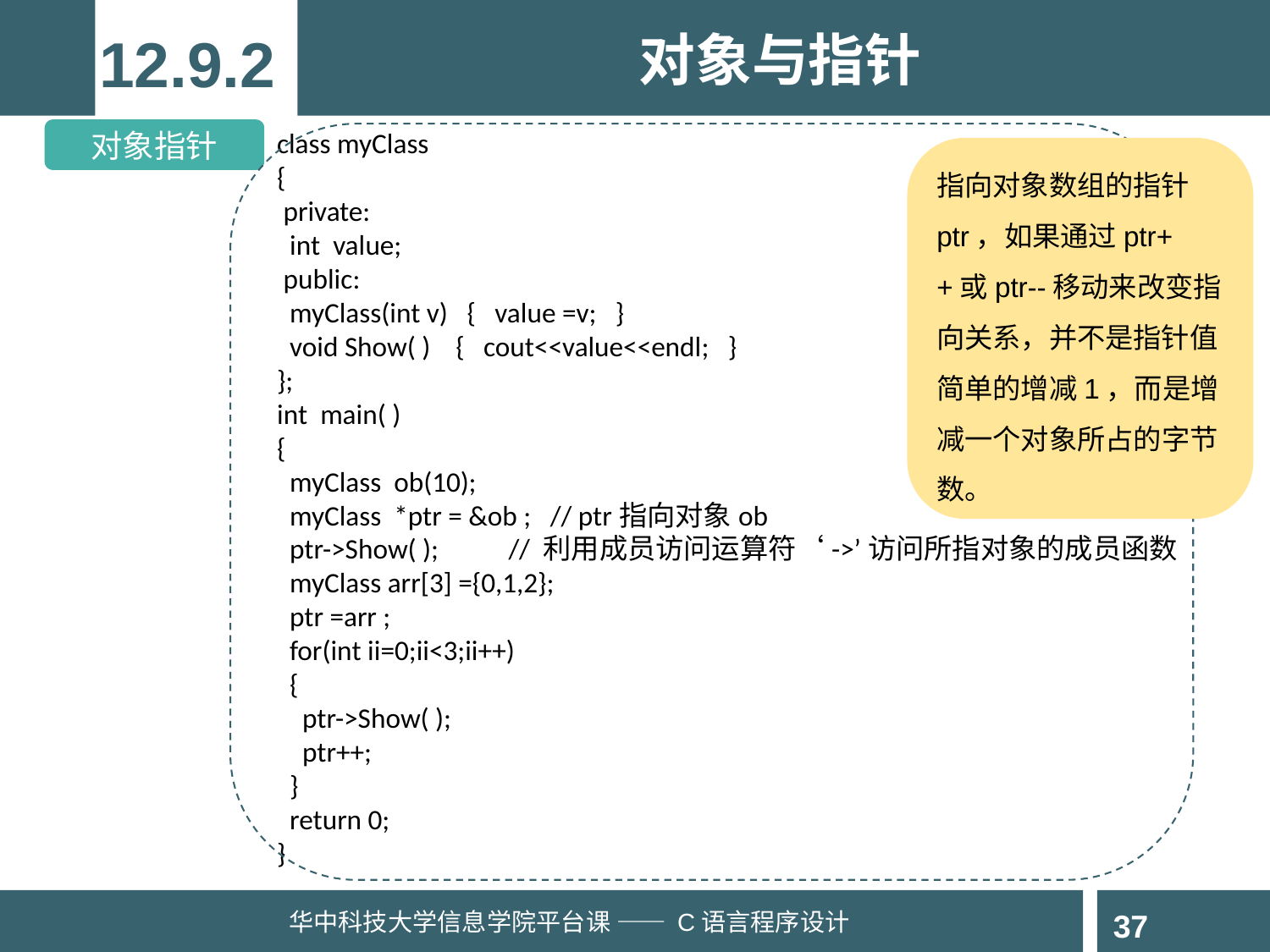

12.9.2
对象与指针
对象指针
class myClass
{
 private:
  int  value;
 public:
  myClass(int v)   {   value =v;   }
  void Show( )    {   cout<<value<<endl;   }
};
int  main( )
{
  myClass  ob(10);
  myClass  *ptr = &ob ;   // ptr指向对象ob
  ptr->Show( );           // 利用成员访问运算符‘->’访问所指对象的成员函数
  myClass arr[3] ={0,1,2};
  ptr =arr ;
  for(int ii=0;ii<3;ii++)
  {
    ptr->Show( );
    ptr++;
  }
  return 0;
}

指向对象数组的指针ptr，如果通过ptr++或ptr--移动来改变指向关系，并不是指针值简单的增减1，而是增减一个对象所占的字节数。